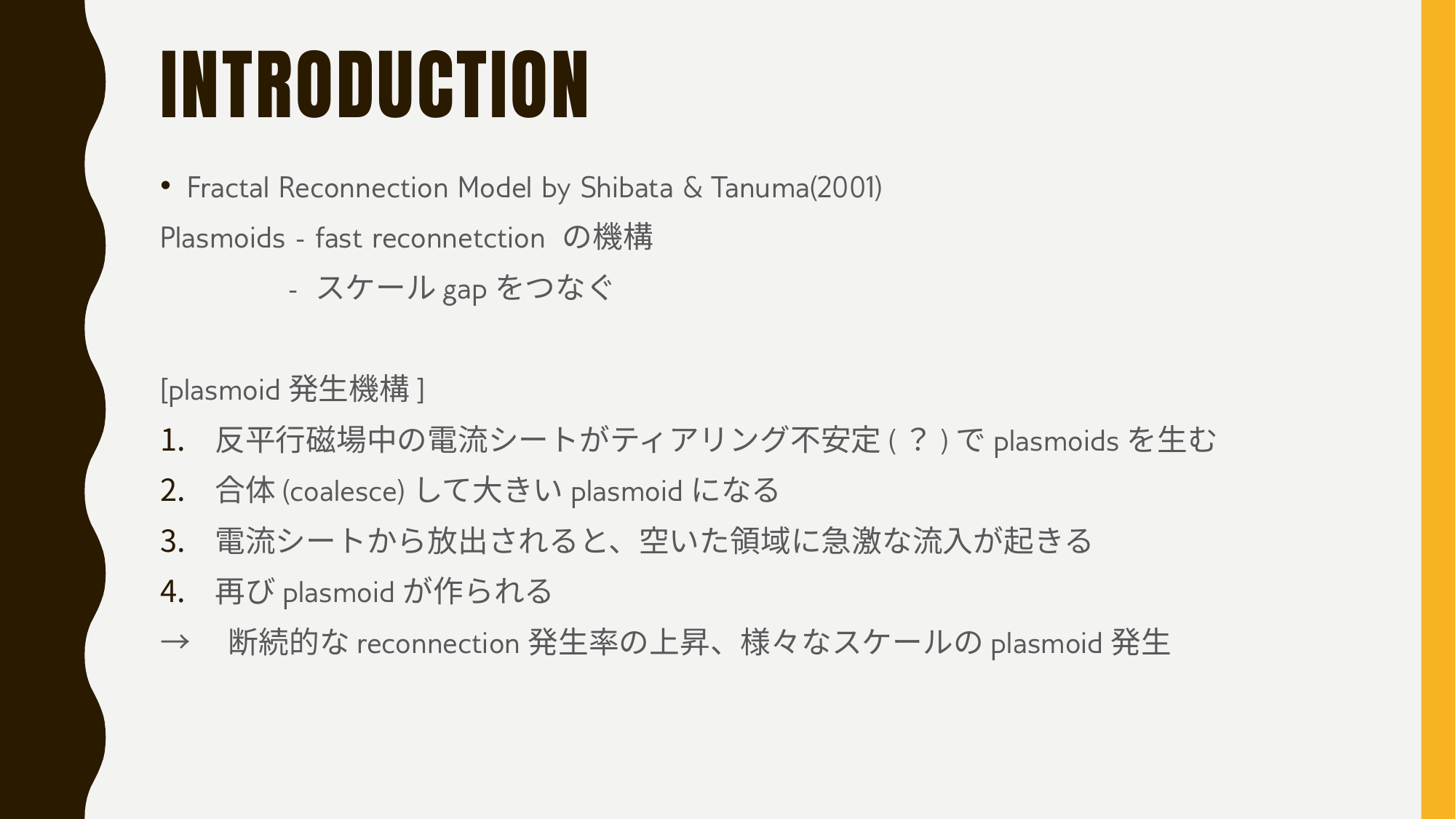

# introduction
Fractal Reconnection Model by Shibata & Tanuma(2001)
Plasmoids - fast reconnetction の機構
	  - スケールgapをつなぐ

[plasmoid発生機構]
反平行磁場中の電流シートがティアリング不安定(？)でplasmoidsを生む
合体(coalesce)して大きいplasmoidになる
電流シートから放出されると、空いた領域に急激な流入が起きる
再びplasmoidが作られる
→　断続的なreconnection発生率の上昇、様々なスケールのplasmoid発生